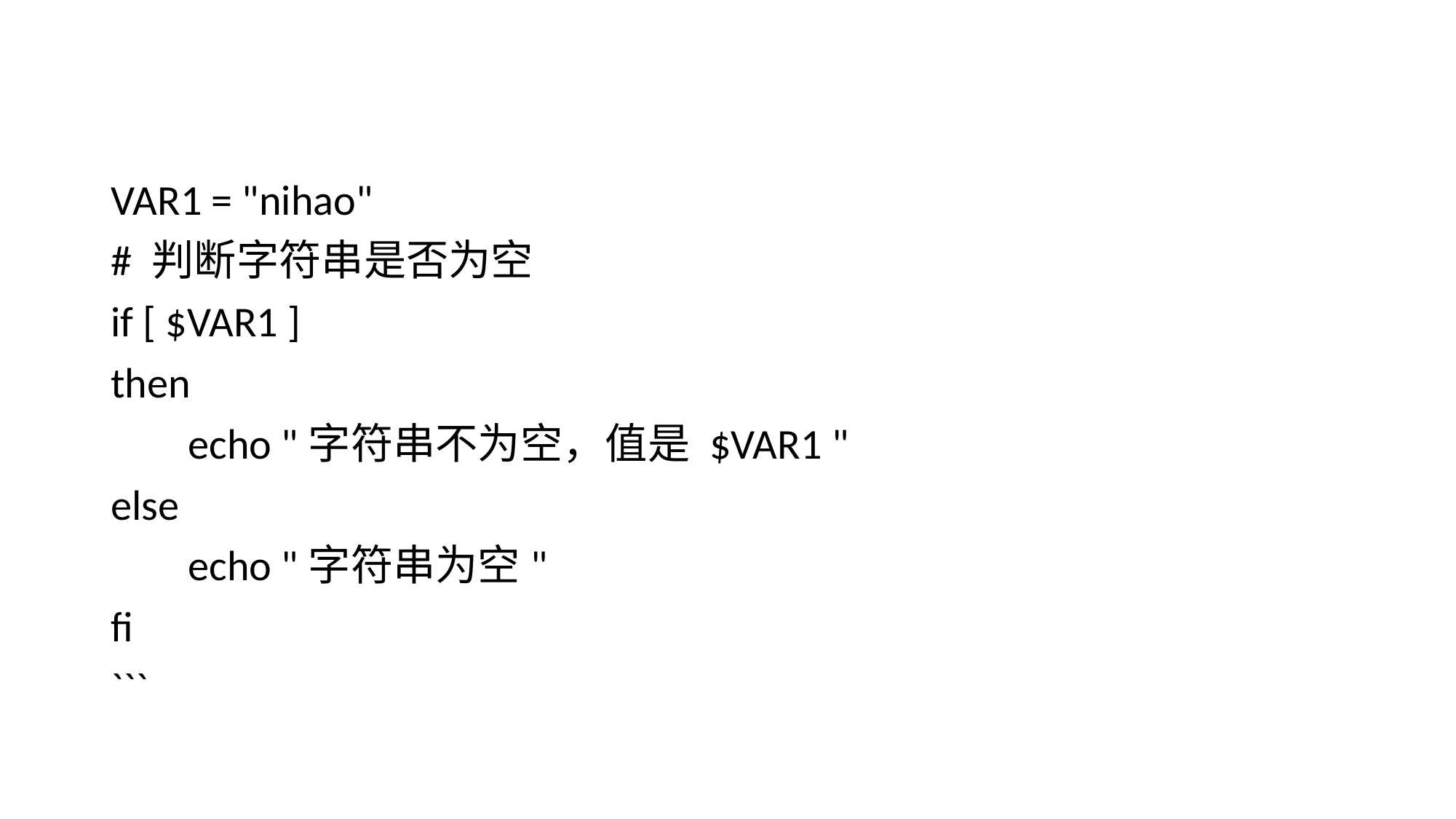

VAR1 = "nihao"
# 判断字符串是否为空
if [ $VAR1 ]
then
        echo "字符串不为空，值是 $VAR1 "
else
        echo "字符串为空"
fi
```